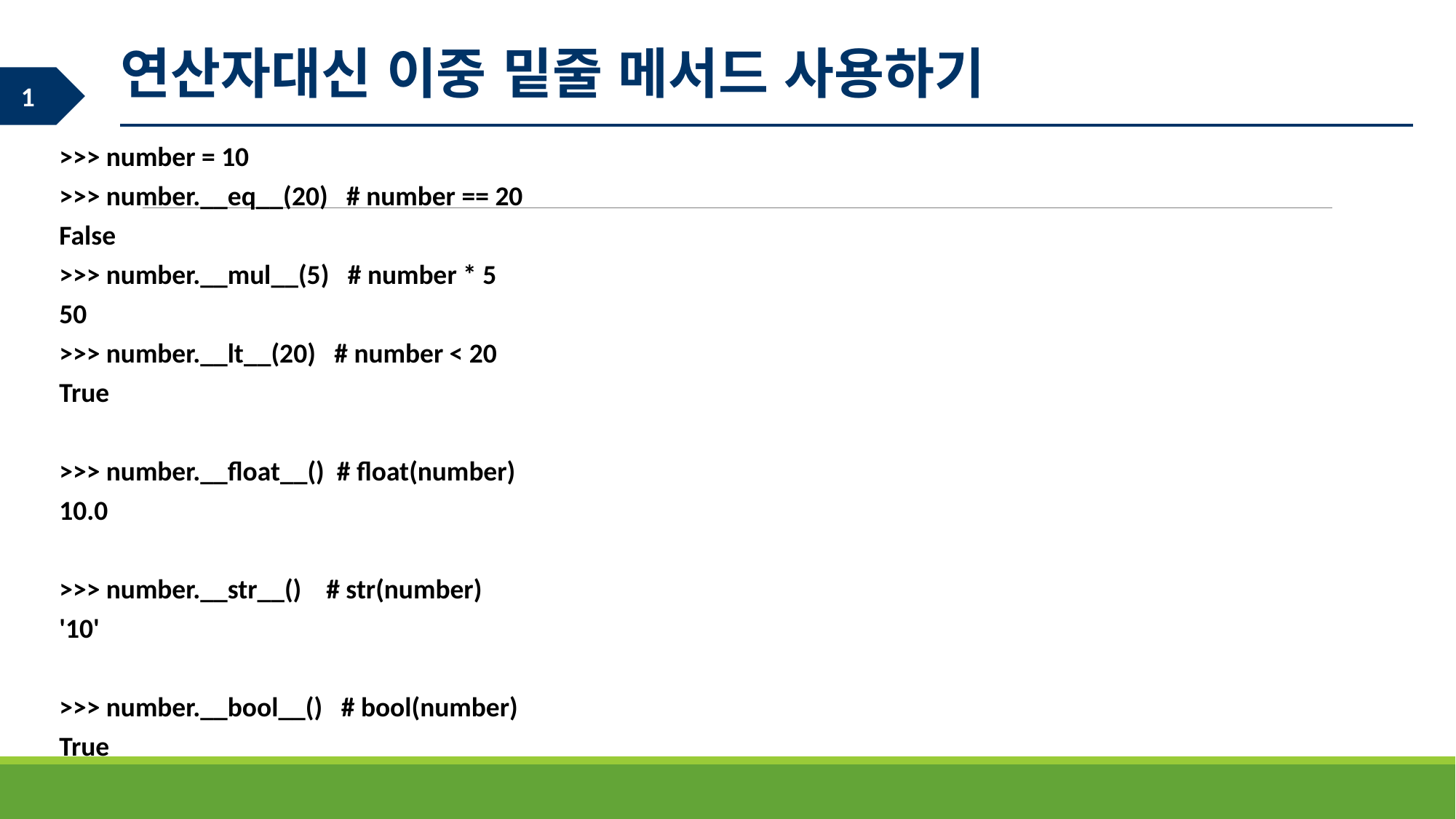

연산자대신 이중 밑줄 메서드 사용하기
>>> number = 10
>>> number.__eq__(20)   # number == 20
False
>>> number.__mul__(5)   # number * 5
50
>>> number.__lt__(20)   # number < 20
True

>>> number.__float__()  # float(number)
10.0

>>> number.__str__()    # str(number)
'10'

>>> number.__bool__()   # bool(number)
True